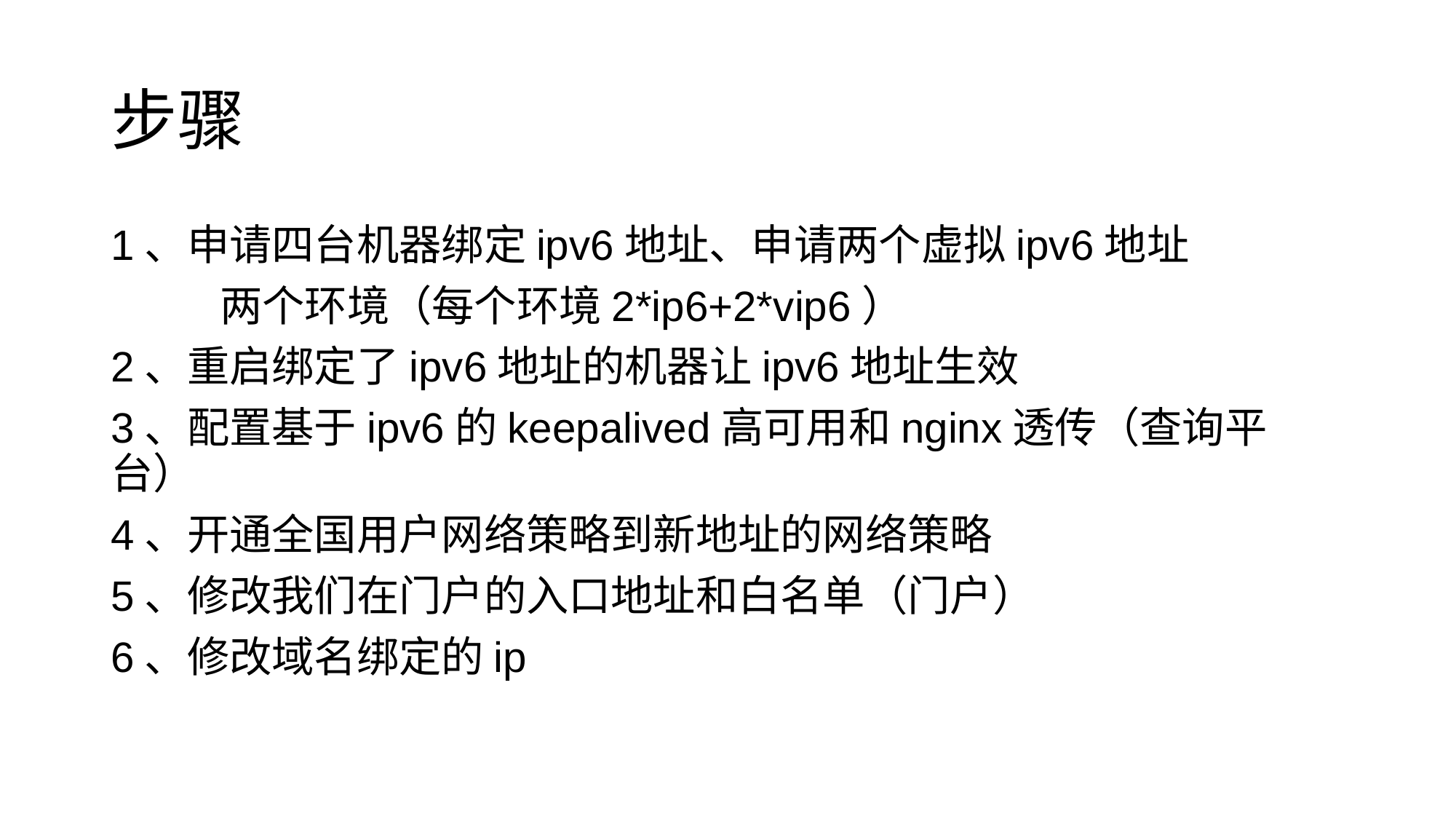

# 步骤
1、申请四台机器绑定ipv6地址、申请两个虚拟ipv6地址
	两个环境（每个环境2*ip6+2*vip6）
2、重启绑定了ipv6地址的机器让ipv6地址生效
3、配置基于ipv6的keepalived高可用和nginx透传（查询平台）
4、开通全国用户网络策略到新地址的网络策略
5、修改我们在门户的入口地址和白名单（门户）
6、修改域名绑定的ip